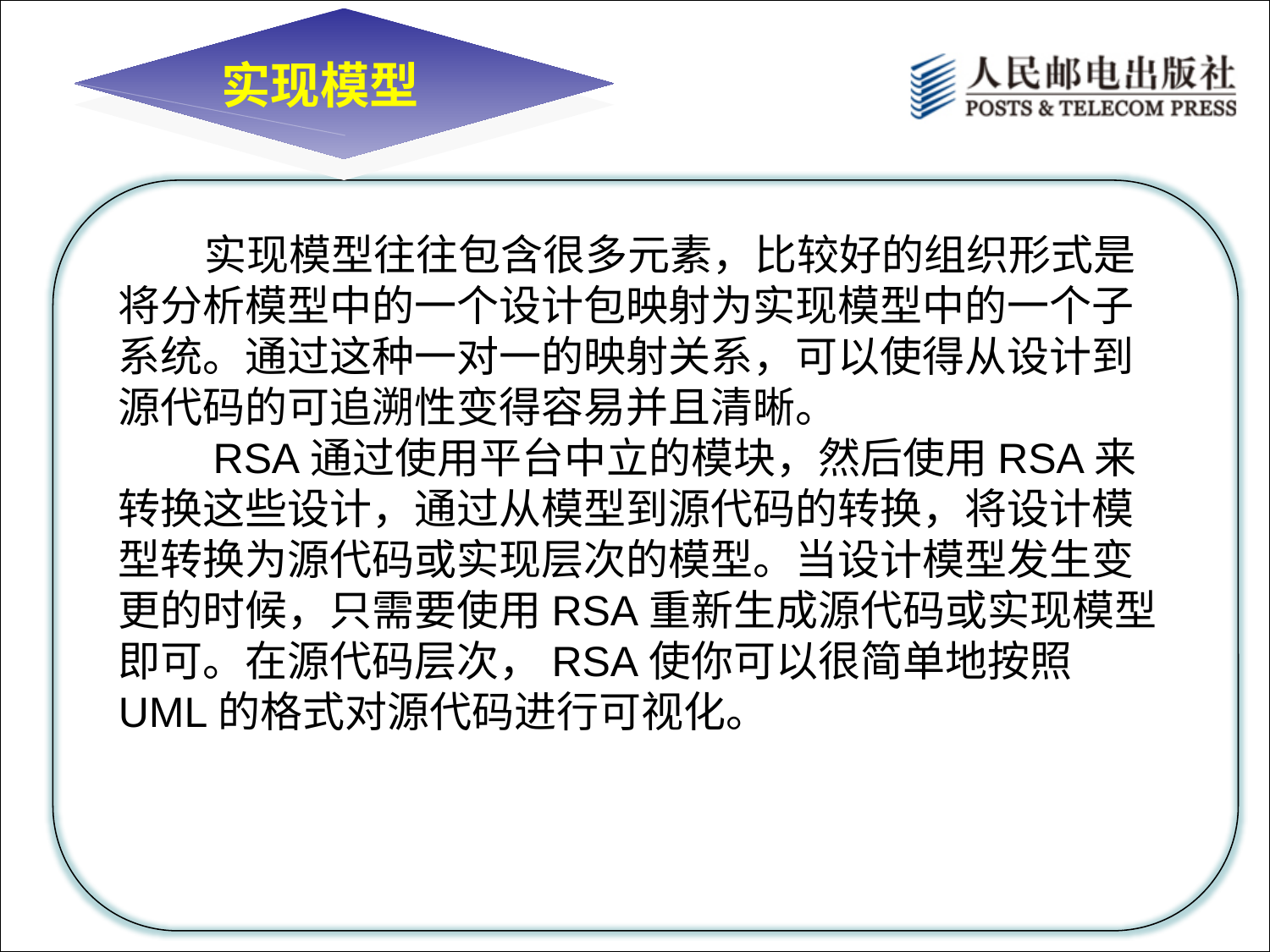

实现模型

        实现模型往往包含很多元素，比较好的组织形式是将分析模型中的一个设计包映射为实现模型中的一个子系统。通过这种一对一的映射关系，可以使得从设计到源代码的可追溯性变得容易并且清晰。
        RSA通过使用平台中立的模块，然后使用RSA来转换这些设计，通过从模型到源代码的转换，将设计模型转换为源代码或实现层次的模型。当设计模型发生变更的时候，只需要使用RSA重新生成源代码或实现模型即可。在源代码层次，RSA使你可以很简单地按照UML的格式对源代码进行可视化。